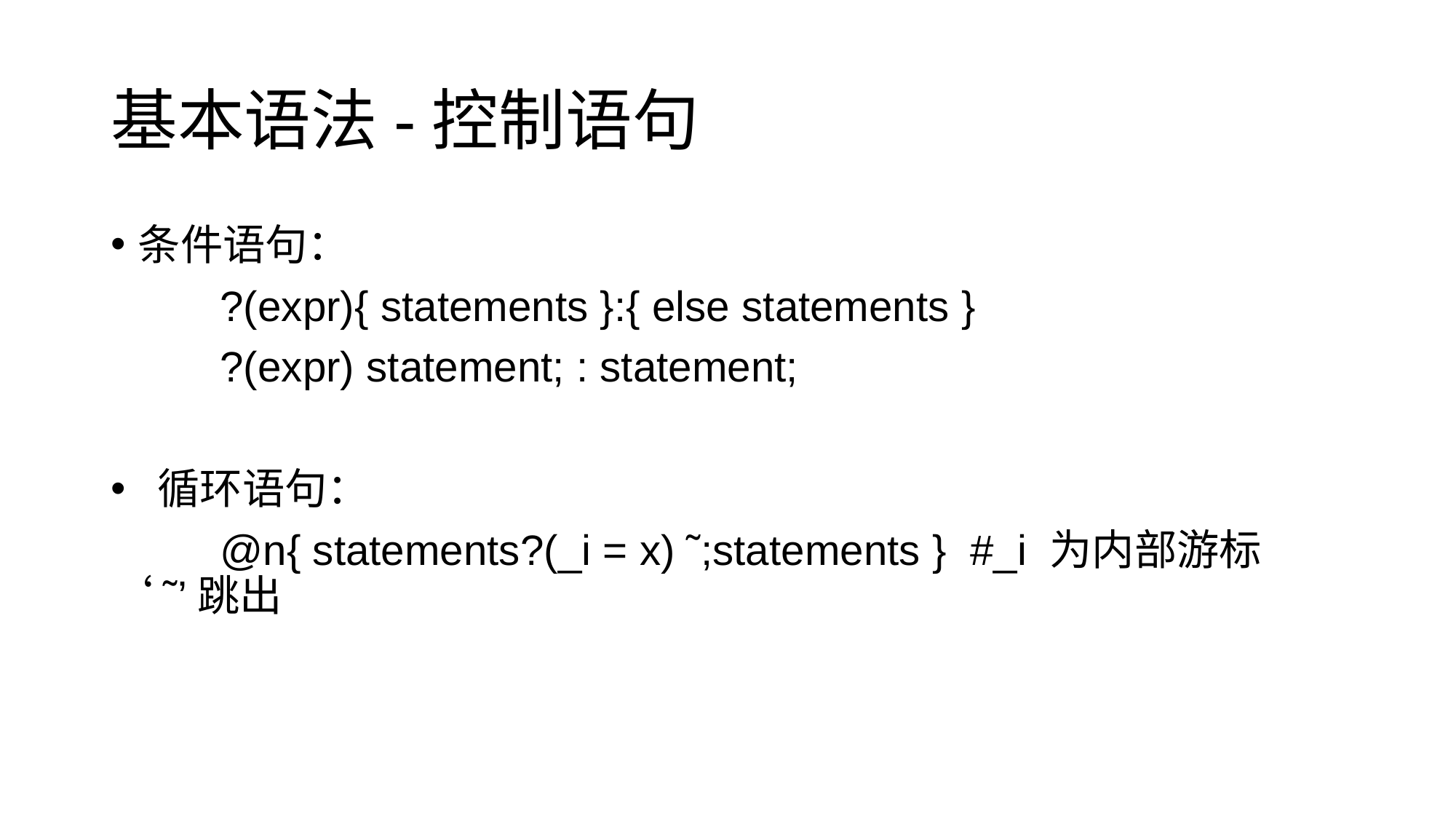

# 基本语法-控制语句
条件语句：
	?(expr){ statements }:{ else statements }
	?(expr) statement; : statement;

 循环语句：
	@n{ statements?(_i = x) ˜;statements }  #_i 为内部游标 ‘˜’跳出